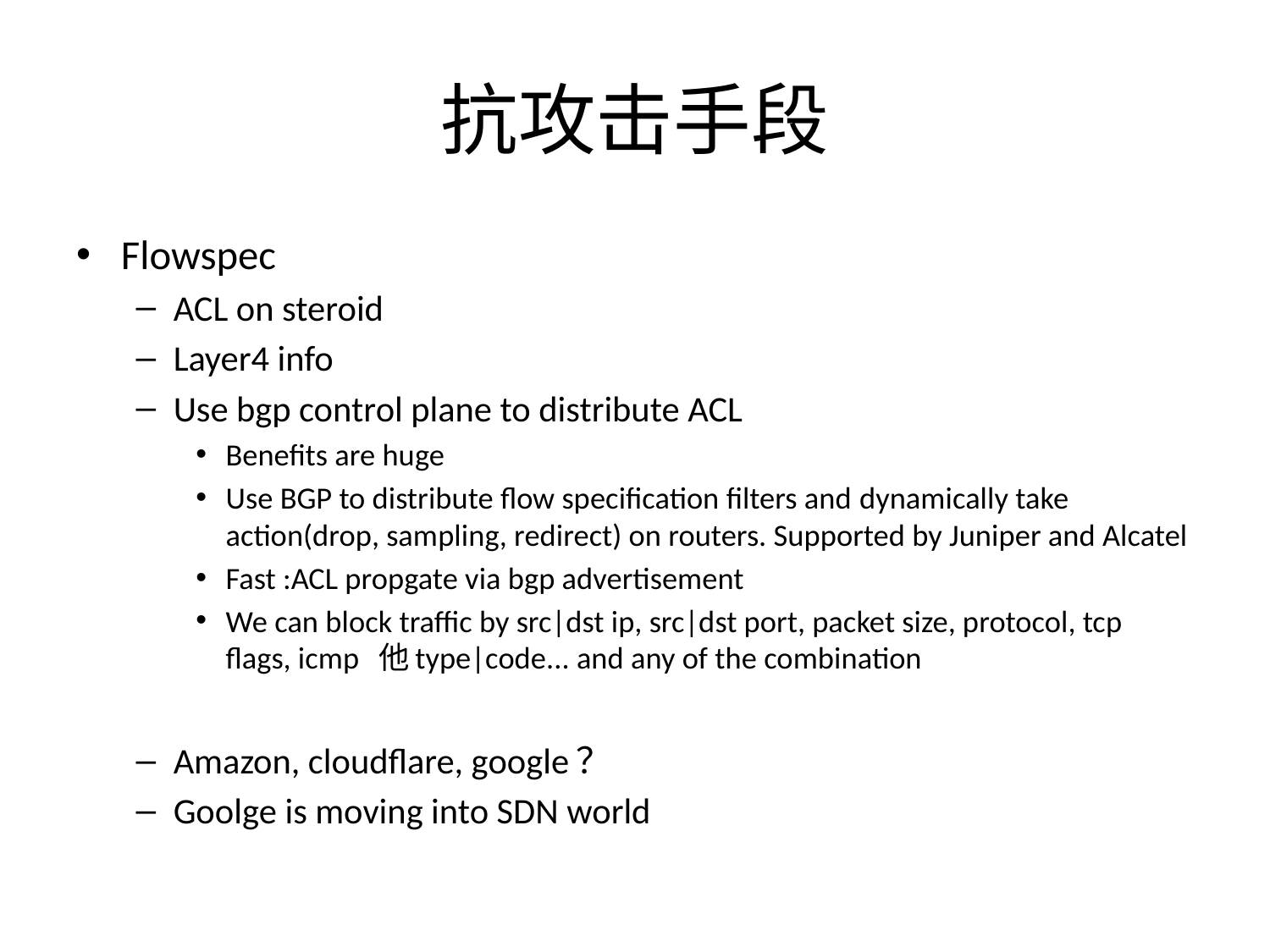

# 抗攻击手段
Flowspec
ACL on steroid
Layer4 info
Use bgp control plane to distribute ACL
Benefits are huge
Use BGP to distribute flow specification filters and dynamically take action(drop, sampling, redirect) on routers. Supported by Juniper and Alcatel
Fast :ACL propgate via bgp advertisement
We can block traffic by src|dst ip, src|dst port, packet size, protocol, tcp flags, icmp  他type|code... and any of the combination

Amazon, cloudflare, google？
Goolge is moving into SDN world